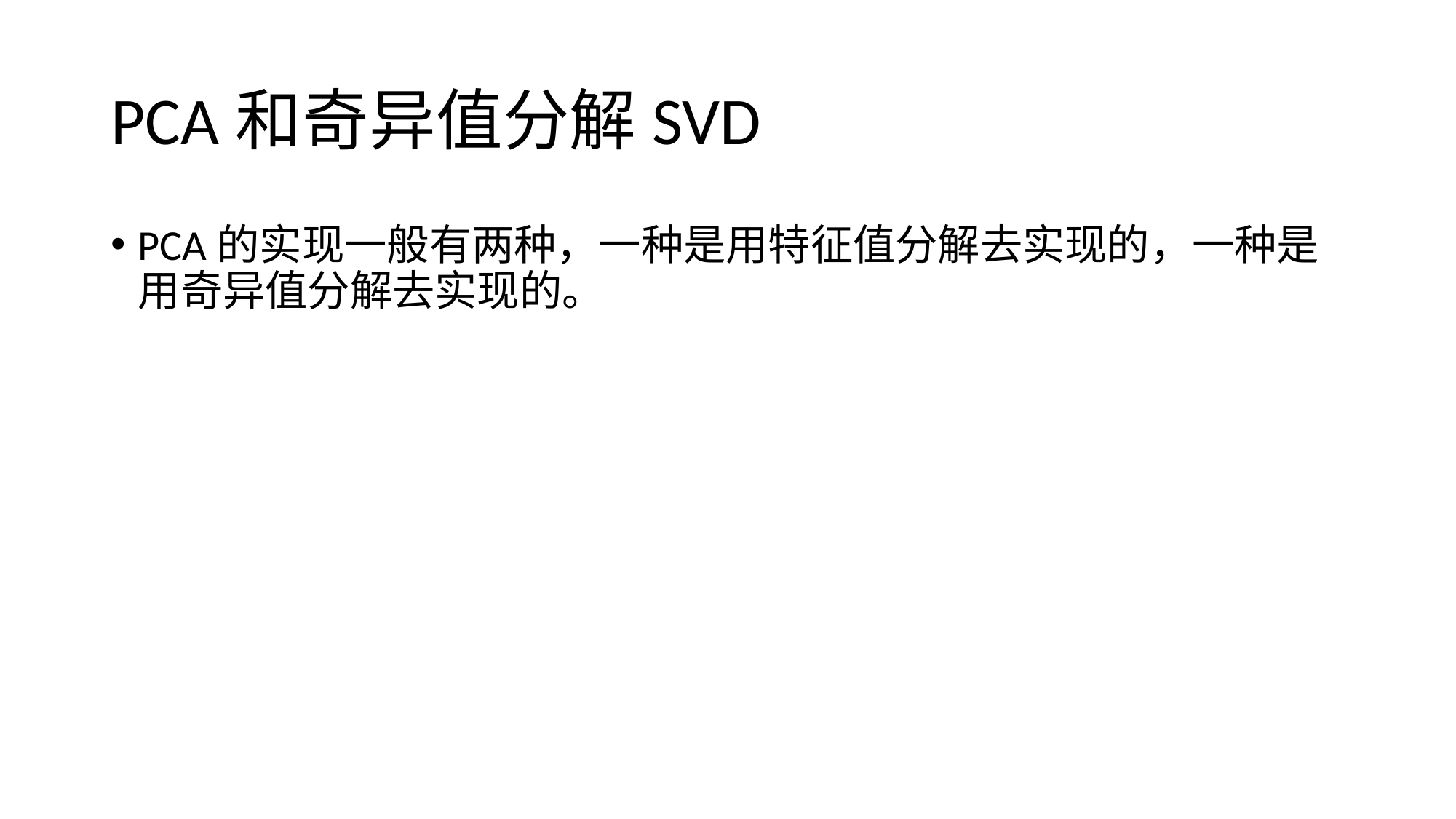

# PCA和奇异值分解SVD
PCA的实现一般有两种，一种是用特征值分解去实现的，一种是用奇异值分解去实现的。